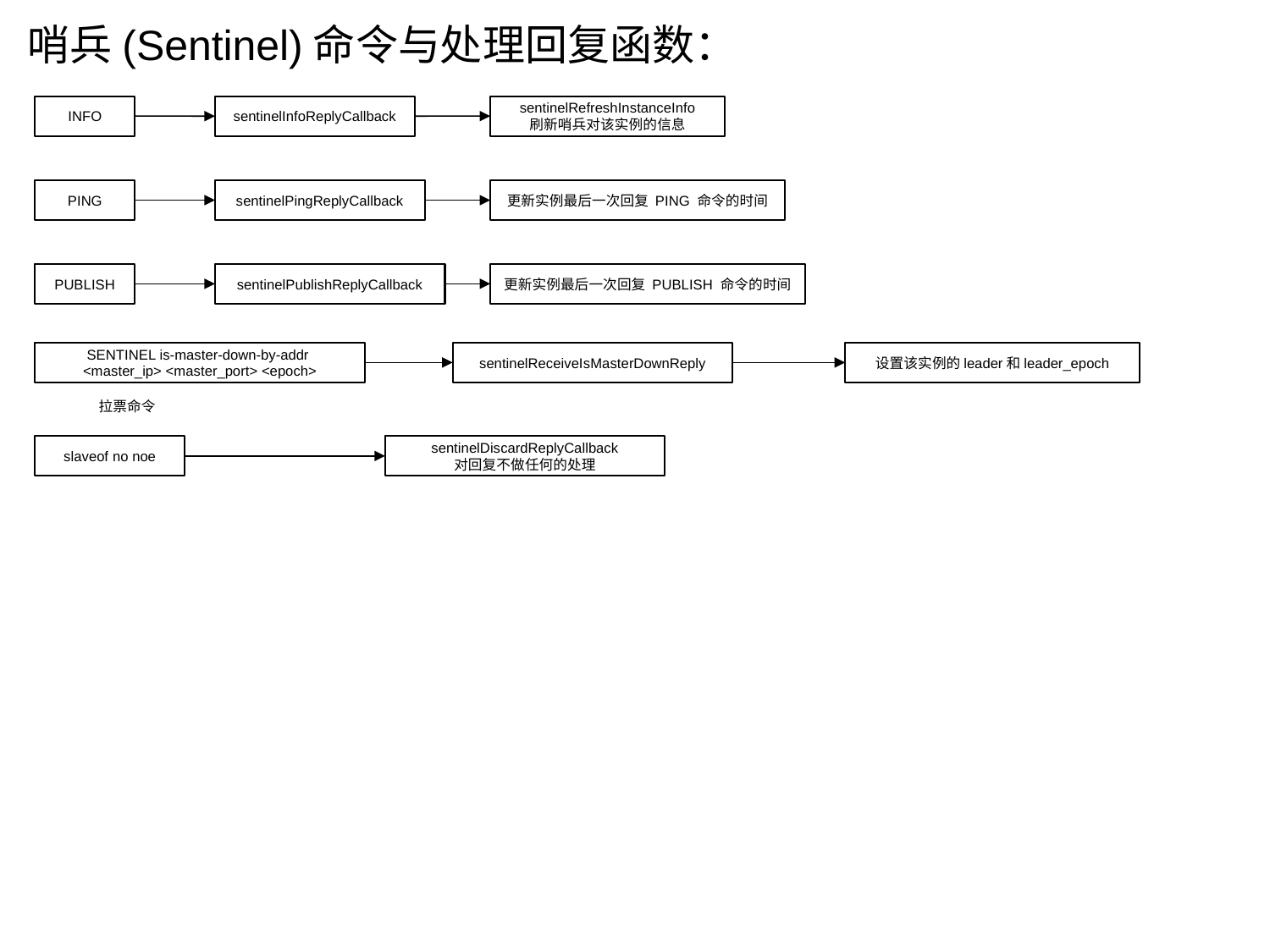

哨兵(Sentinel)命令与处理回复函数：
INFO
sentinelRefreshInstanceInfo
刷新哨兵对该实例的信息
sentinelInfoReplyCallback
PING
sentinelPingReplyCallback
更新实例最后一次回复 PING 命令的时间
PUBLISH
sentinelPublishReplyCallback
更新实例最后一次回复 PUBLISH 命令的时间
SENTINEL is-master-down-by-addr
<master_ip> <master_port> <epoch>
sentinelReceiveIsMasterDownReply
设置该实例的leader和leader_epoch
拉票命令
slaveof no noe
sentinelDiscardReplyCallback
对回复不做任何的处理